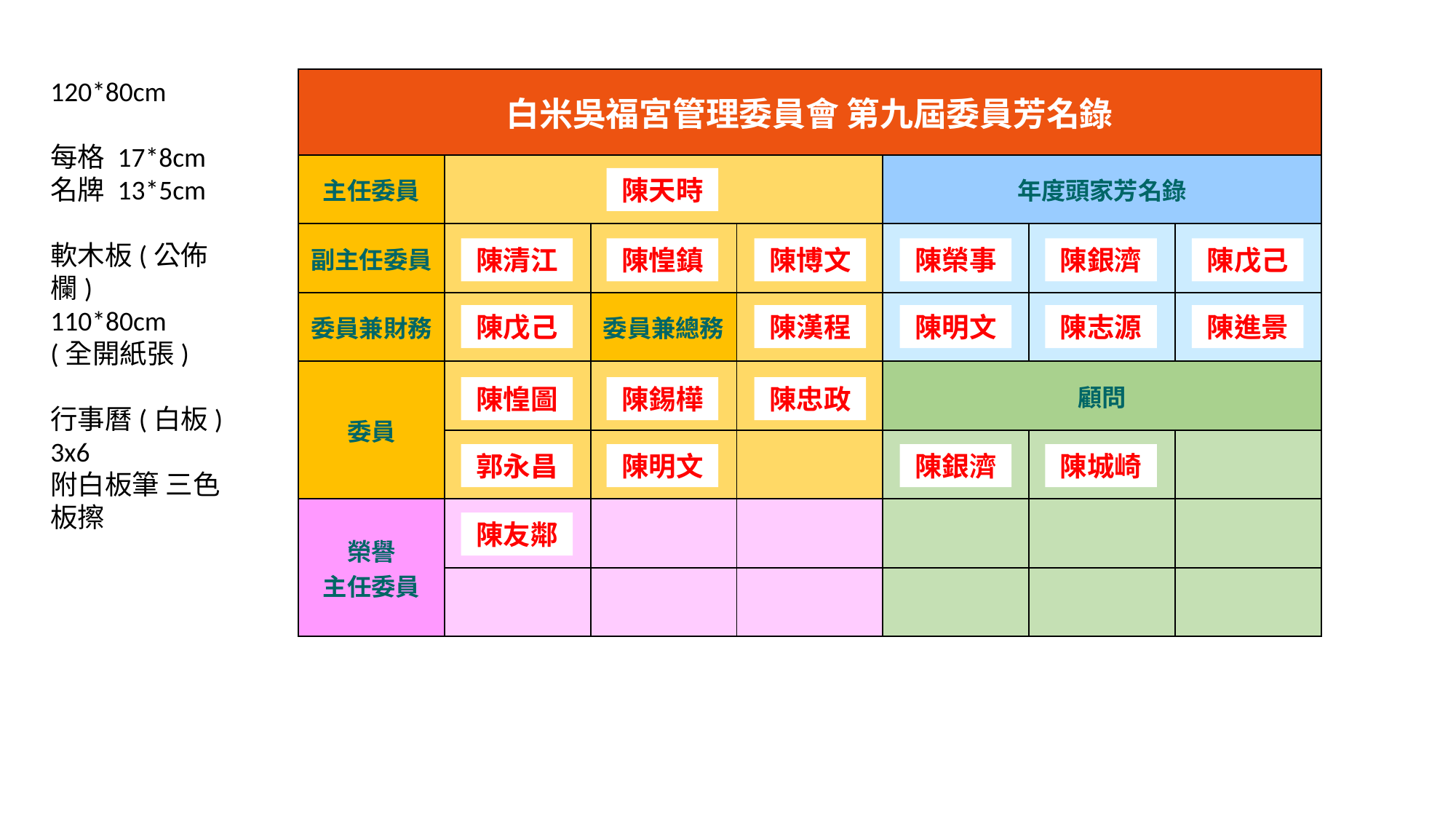

120*80cm

每格 17*8cm
名牌 13*5cm

軟木板(公佈欄)
110*80cm
(全開紙張)

行事曆(白板)
3x6
附白板筆 三色 板擦

| 白米吳福宮管理委員會 第九屆委員芳名錄 |  |  |  |  |  |  |
| --- | --- | --- | --- | --- | --- | --- |
| 主任委員 | 陳天時 |  |  | 年度頭家芳名錄 |  |  |
| 副主任委員 | 陳清江 | 陳惶鎮 | 陳博文 | 陳榮事 | 陳銀濟 | 陳戊己 |
| 委員兼財務 | 陳戊己 | 委員兼總務 | 陳漢程 | 陳明文 | 陳進景 | 陳致源 |
| 委員 | 陳惶圖 | 陳錫樺 | 陳忠政 | 顧問 |  |  |
|  | 郭永昌 | 陳明文 |  | 陳銀濟 | 陳城崎 |  |
| 榮譽 主任委員 | 陳友鄰 |  |  |  |  |  |
|  |  |  |  |  |  |  |
陳天時
陳清江
陳惶鎮
陳博文
陳榮事
陳銀濟
陳戊己
陳戊己
陳漢程
陳明文
陳志源
陳進景
陳惶圖
陳錫樺
陳忠政
郭永昌
陳明文
陳銀濟
陳城崎
陳友鄰